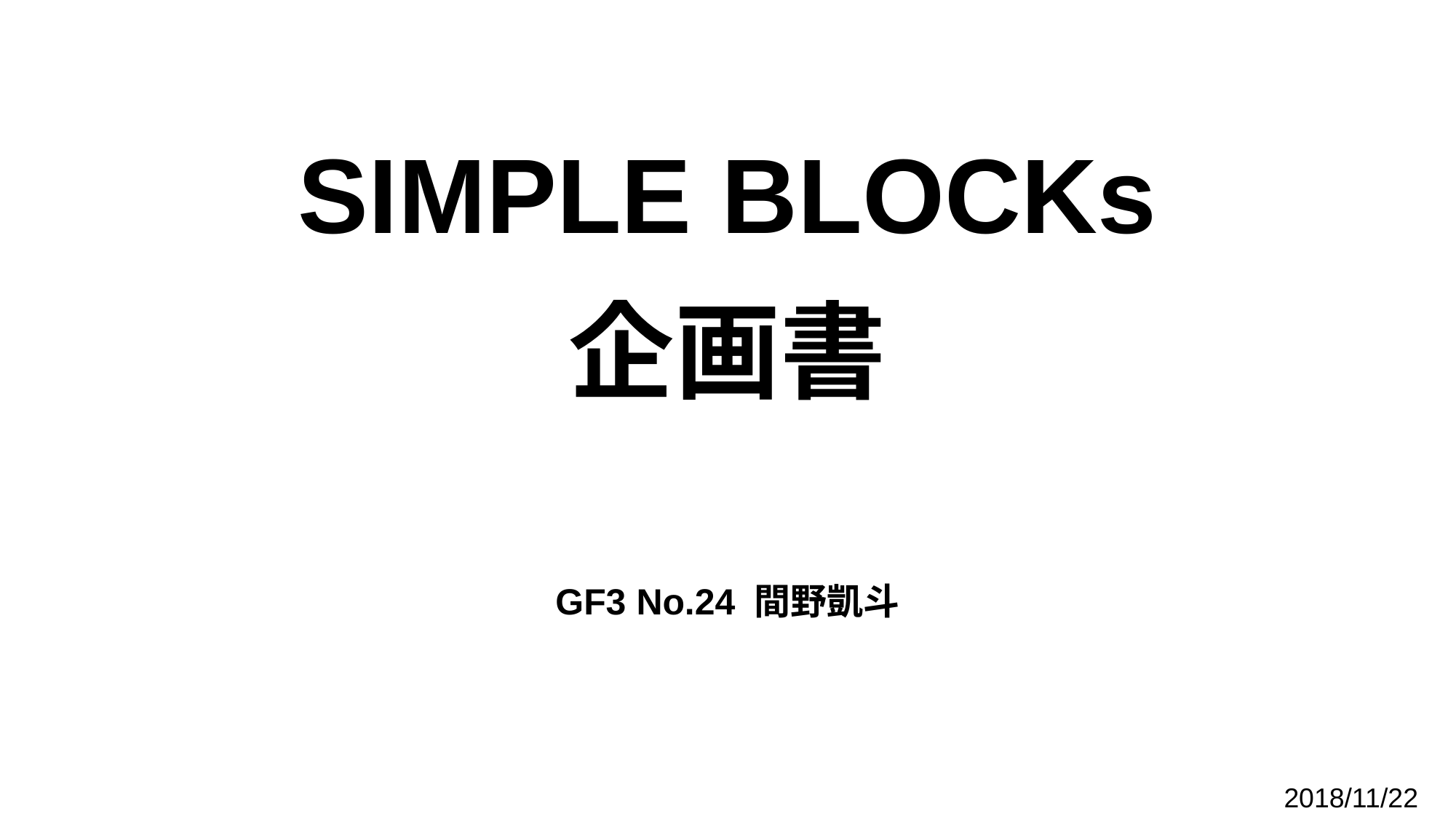

# SIMPLE BLOCKs 企画書
GF3 No.24 間野凱斗
2018/11/22